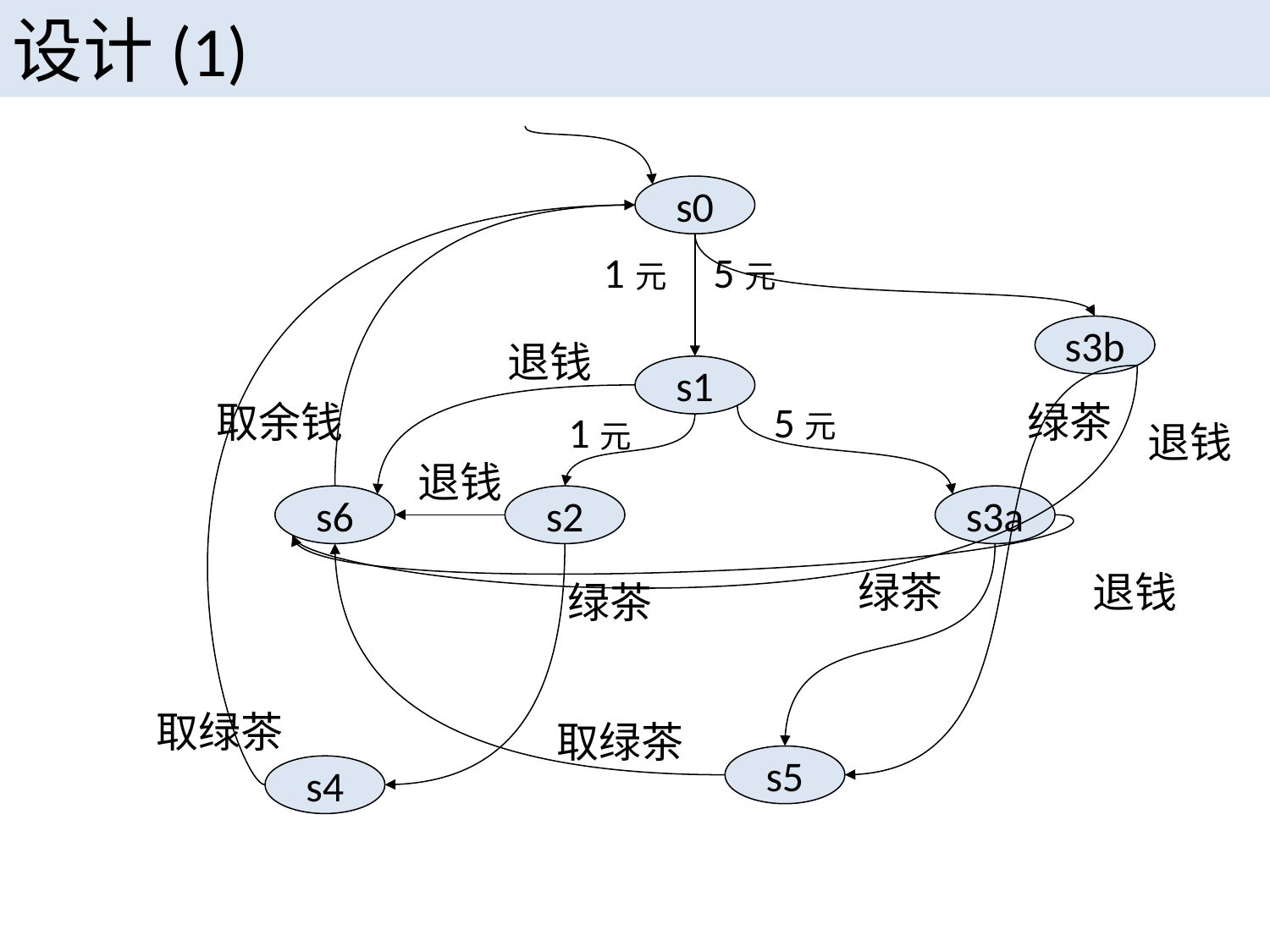

设计(1)
s0
1元
5元
s3b
退钱
s1
取余钱
5元
绿茶
1元
退钱
退钱
s6
s2
s3a
绿茶
退钱
绿茶
取绿茶
取绿茶
s5
s4